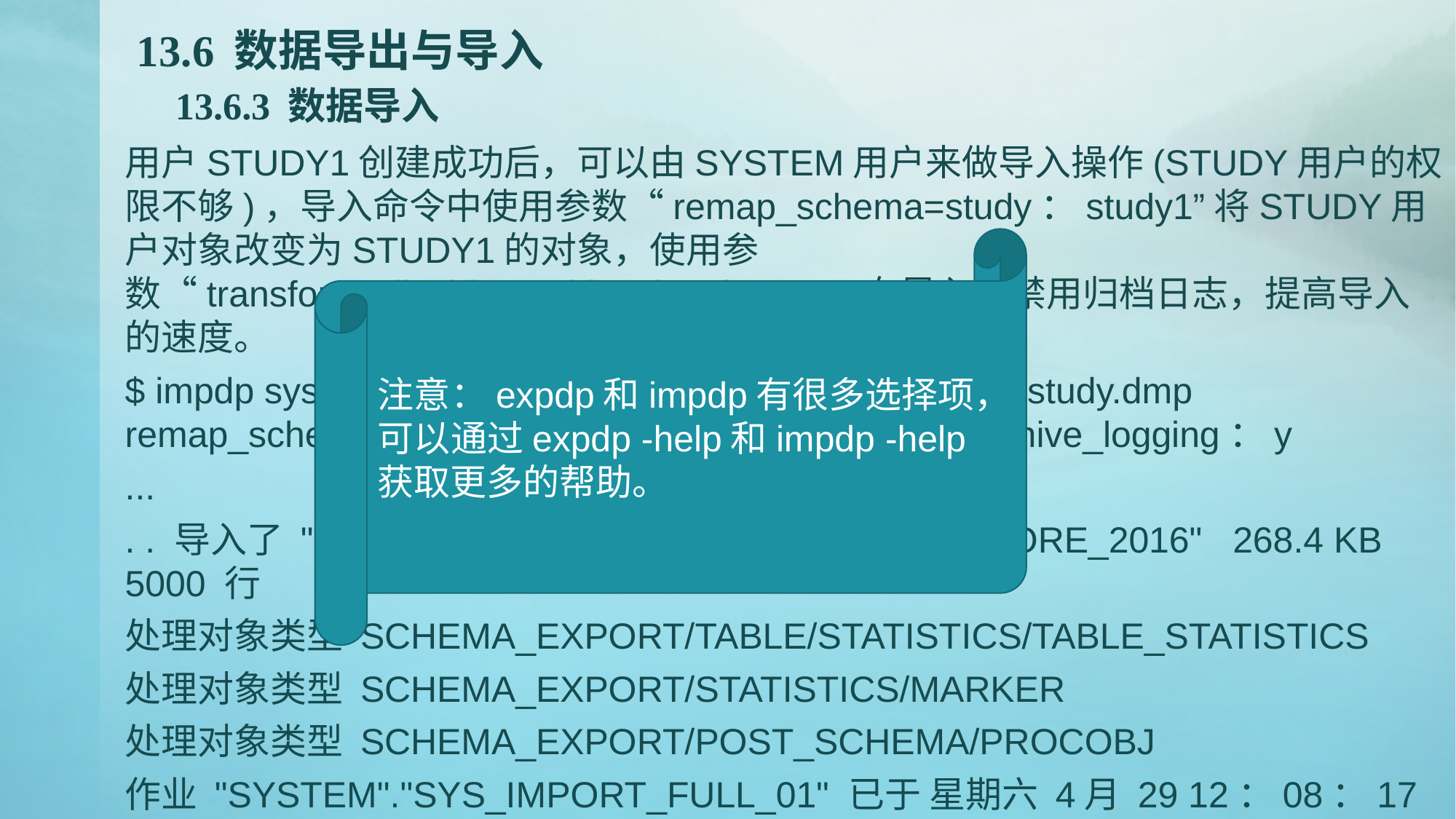

# 13.6 数据导出与导入 13.6.3 数据导入
用户STUDY1创建成功后，可以由SYSTEM用户来做导入操作(STUDY用户的权限不够)，导入命令中使用参数“remap_schema=study：study1”将STUDY用户对象改变为STUDY1的对象，使用参数“transform=disable_archive_logging：y”在导入时禁用归档日志，提高导入的速度。
$ impdp system/***@pdborcl directory=expdir dumpfile=study.dmp remap_schema=study：study1 transform=disable_archive_logging：y
...
. . 导入了 "STUDY1"."ORDERS"："PARTITION_BEFORE_2016"   268.4 KB    5000 行
处理对象类型 SCHEMA_EXPORT/TABLE/STATISTICS/TABLE_STATISTICS
处理对象类型 SCHEMA_EXPORT/STATISTICS/MARKER
处理对象类型 SCHEMA_EXPORT/POST_SCHEMA/PROCOBJ
作业 "SYSTEM"."SYS_IMPORT_FULL_01" 已于 星期六 4月 29 12：08：17 2017 elapsed 0 00：00：03 成功完成
注意：expdp和impdp有很多选择项，可以通过expdp -help和impdp -help获取更多的帮助。